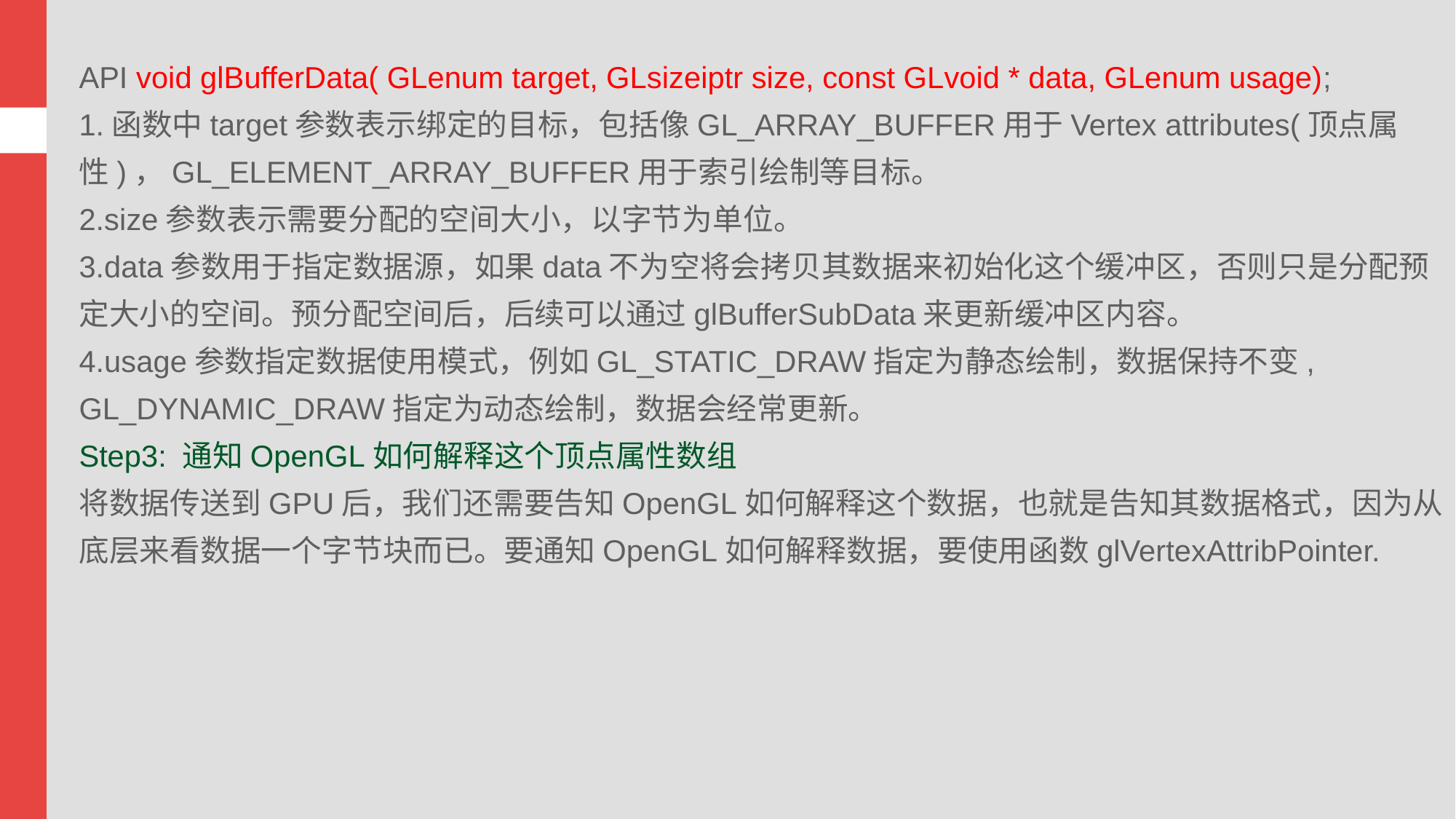

API void glBufferData( GLenum target, GLsizeiptr size, const GLvoid * data, GLenum usage);
1.函数中target参数表示绑定的目标，包括像GL_ARRAY_BUFFER用于Vertex attributes(顶点属性)，GL_ELEMENT_ARRAY_BUFFER用于索引绘制等目标。
2.size参数表示需要分配的空间大小，以字节为单位。
3.data参数用于指定数据源，如果data不为空将会拷贝其数据来初始化这个缓冲区，否则只是分配预定大小的空间。预分配空间后，后续可以通过glBufferSubData来更新缓冲区内容。
4.usage参数指定数据使用模式，例如GL_STATIC_DRAW指定为静态绘制，数据保持不变, GL_DYNAMIC_DRAW指定为动态绘制，数据会经常更新。
Step3: 通知OpenGL如何解释这个顶点属性数组
将数据传送到GPU后，我们还需要告知OpenGL如何解释这个数据，也就是告知其数据格式，因为从底层来看数据一个字节块而已。要通知OpenGL如何解释数据，要使用函数glVertexAttribPointer.